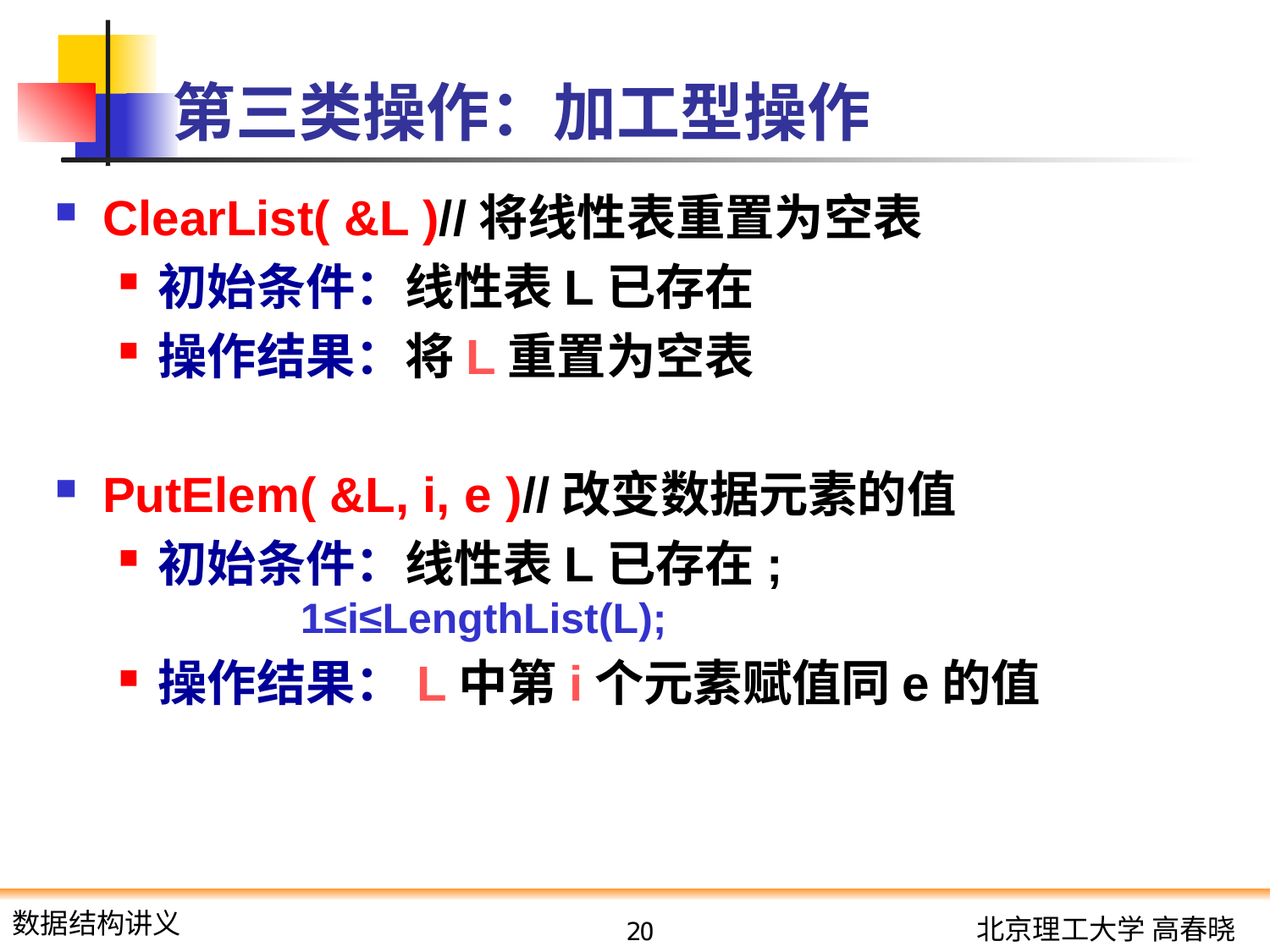

# 第三类操作：加工型操作
ClearList( &L )//将线性表重置为空表
初始条件：线性表L已存在
操作结果：将L重置为空表

PutElem( &L, i, e )//改变数据元素的值
初始条件：线性表L已存在;
            1≤i≤LengthList(L);
操作结果：L中第i个元素赋值同e的值
20